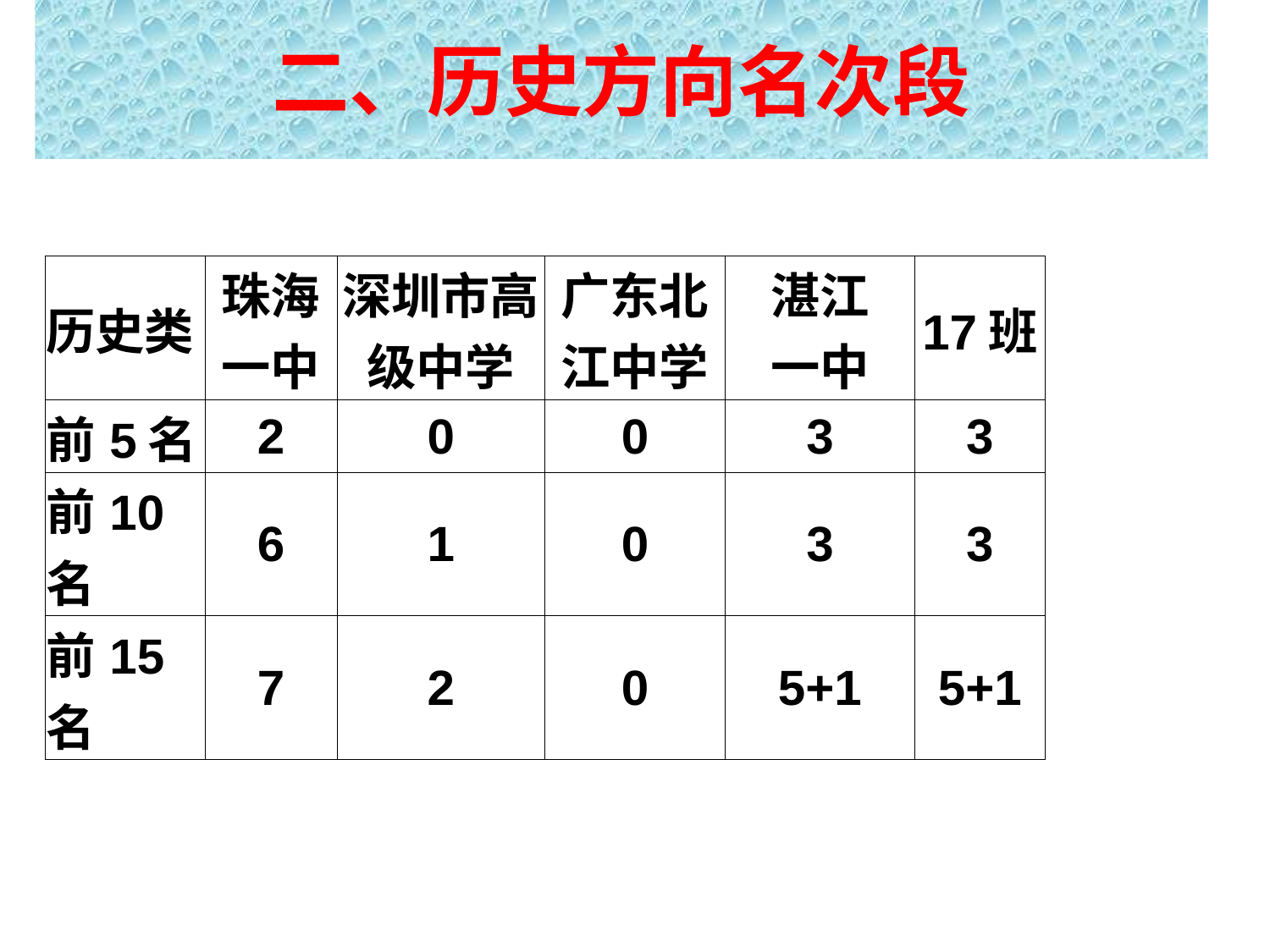

# 二、历史方向名次段
| 历史类 | 珠海一中 | 深圳市高级中学 | 广东北江中学 | 湛江 一中 | 17班 |
| --- | --- | --- | --- | --- | --- |
| 前5名 | 2 | 0 | 0 | 3 | 3 |
| 前10名 | 6 | 1 | 0 | 3 | 3 |
| 前15名 | 7 | 2 | 0 | 5+1 | 5+1 |